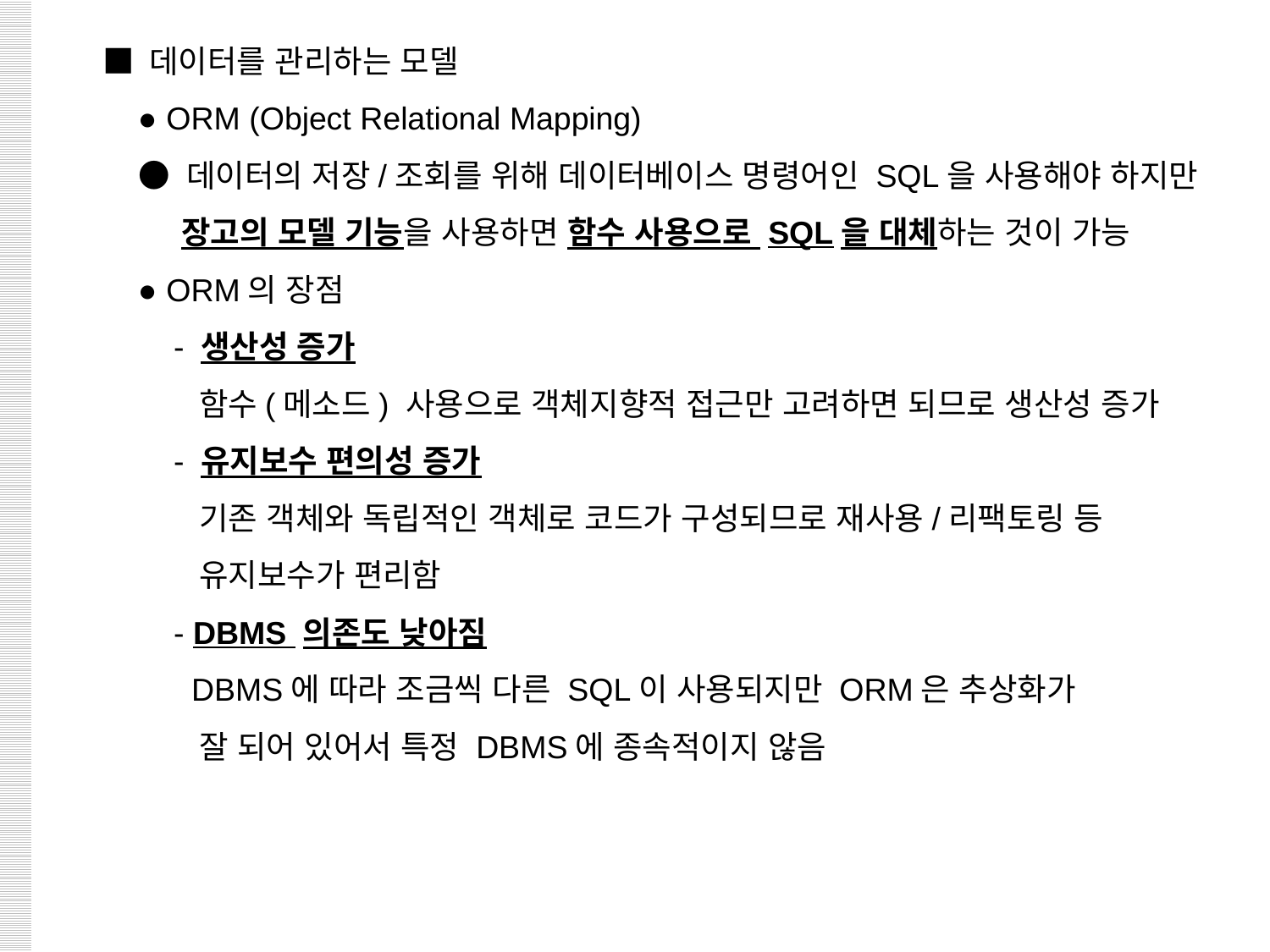

■ 데이터를 관리하는 모델
    ● ORM (Object Relational Mapping)
    ● 데이터의 저장/조회를 위해 데이터베이스 명령어인 SQL을 사용해야 하지만
        장고의 모델 기능을 사용하면 함수 사용으로 SQL을 대체하는 것이 가능
    ● ORM의 장점
        - 생산성 증가
          함수(메소드) 사용으로 객체지향적 접근만 고려하면 되므로 생산성 증가
        - 유지보수 편의성 증가
          기존 객체와 독립적인 객체로 코드가 구성되므로 재사용/리팩토링 등
          유지보수가 편리함
        - DBMS 의존도 낮아짐
          DBMS에 따라 조금씩 다른 SQL이 사용되지만 ORM은 추상화가
          잘 되어 있어서 특정 DBMS에 종속적이지 않음